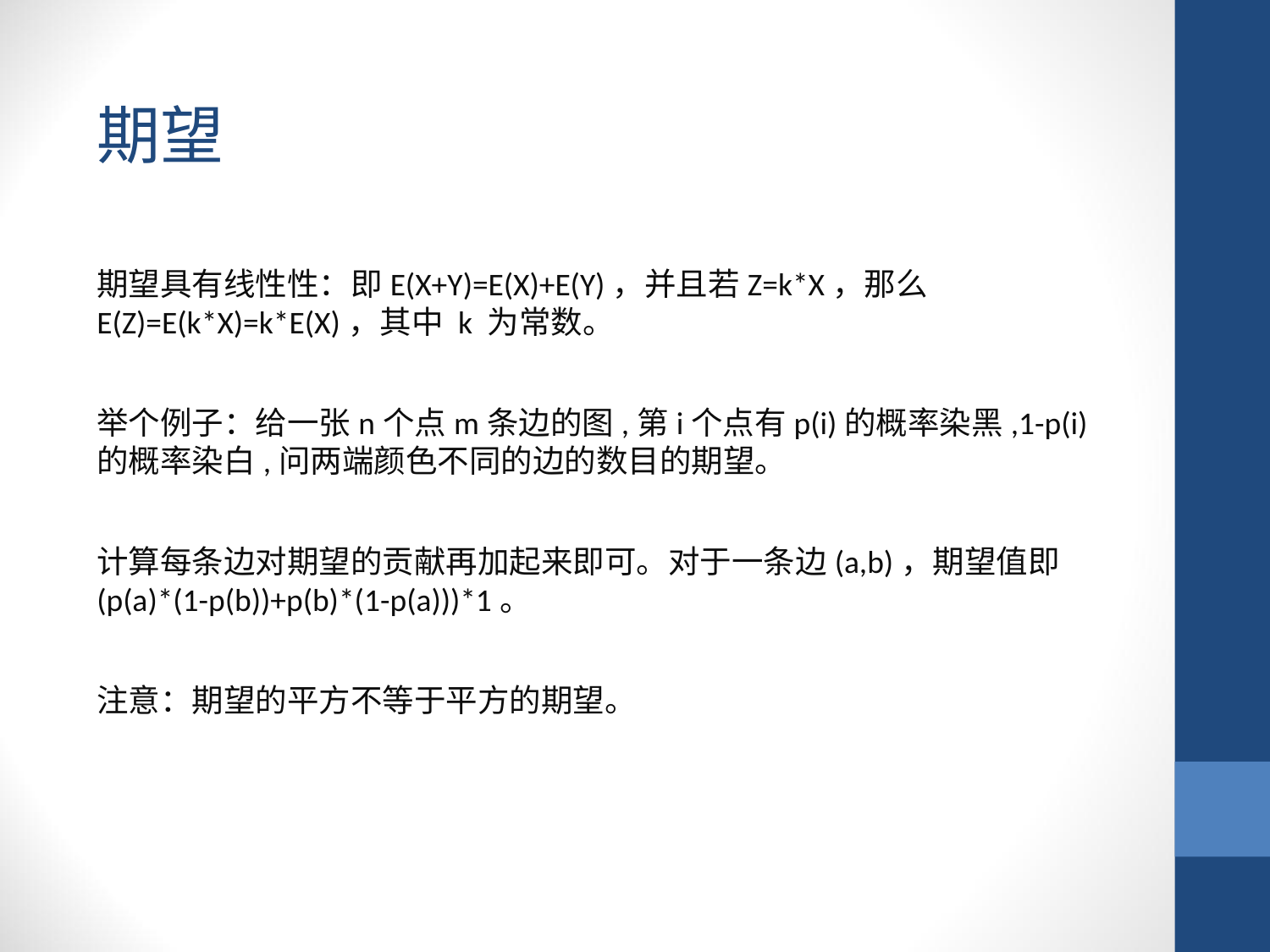

期望
期望具有线性性：即E(X+Y)=E(X)+E(Y)，并且若Z=k*X，那么E(Z)=E(k*X)=k*E(X)，其中 k 为常数。
举个例子：给一张n个点m条边的图,第i个点有p(i)的概率染黑,1-p(i)的概率染白,问两端颜色不同的边的数目的期望。
计算每条边对期望的贡献再加起来即可。对于一条边(a,b)，期望值即(p(a)*(1-p(b))+p(b)*(1-p(a)))*1。
注意：期望的平方不等于平方的期望。